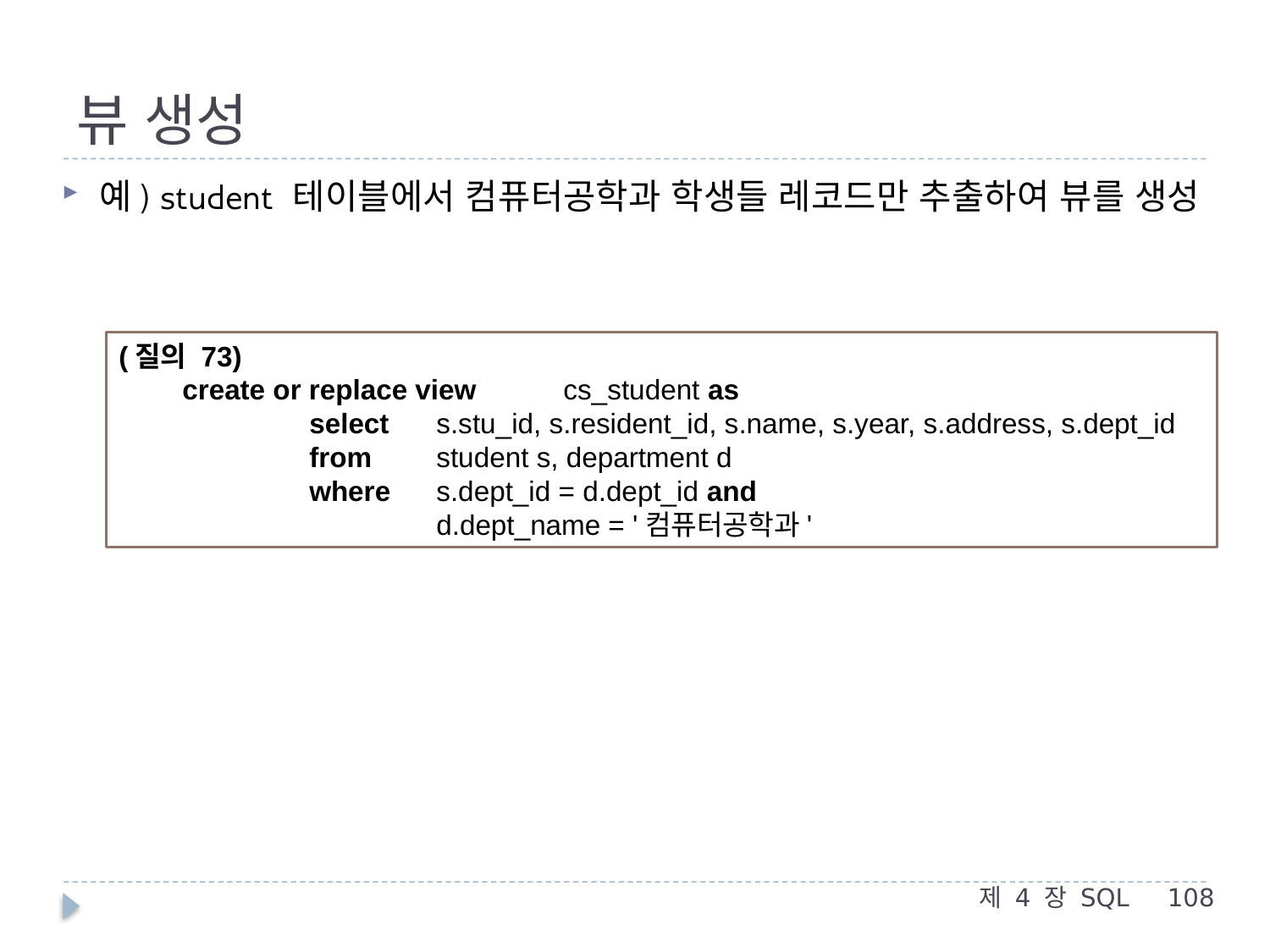

# 뷰 생성
예) student 테이블에서 컴퓨터공학과 학생들 레코드만 추출하여 뷰를 생성

(질의 73)
create or replace view 	cs_student as
	select 	s.stu_id, s.resident_id, s.name, s.year, s.address, s.dept_id
	from 	student s, department d
	where 	s.dept_id = d.dept_id and
		d.dept_name = '컴퓨터공학과'
제 4 장 SQL
108